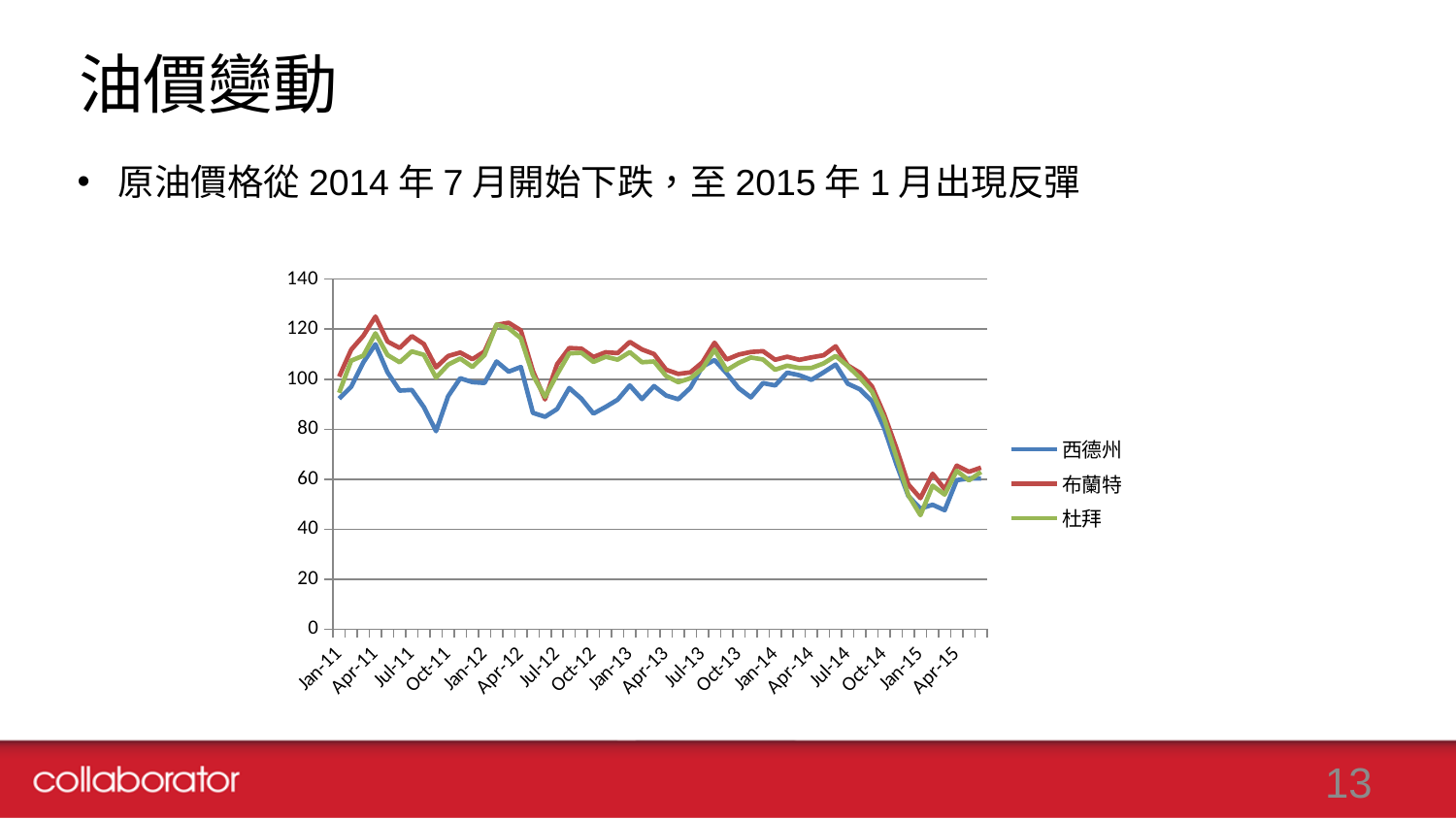

# 油價變動
原油價格從2014年7月開始下跌，至2015年1月出現反彈

### Chart

| Category | 西德州 | 布蘭特 | 杜拜 |
|---|---|---|---|
| 42156 | 60.27 | 64.61999999999999 | 62.91 |
| 42125 | 60.3 | 62.96 | 59.56 |
| 42095 | 59.63 | 65.43 | 63.38 |
| 42064 | 47.6 | 56.02 | 53.84 |
| 42036 | 49.76000000000001 | 62.19000000000001 | 57.39 |
| 42005 | 48.24 | 52.41 | 45.59 |
| 41974 | 53.27 | 57.9 | 53.6 |
| 41944 | 66.14999999999999 | 72.58 | 69.09 |
| 41913 | 80.54 | 86.02 | 84.27 |
| 41883 | 91.16 | 97.1 | 95.01 |
| 41852 | 95.96000000000002 | 102.56 | 100.52 |
| 41821 | 98.16999999999999 | 105.49000000000002 | 105.23 |
| 41791 | 105.84 | 113.13 | 109.29 |
| 41760 | 102.71000000000002 | 109.54 | 106.28 |
| 41730 | 99.74000000000002 | 108.71000000000002 | 104.49000000000002 |
| 41699 | 101.58 | 107.74000000000002 | 104.44000000000008 |
| 41671 | 102.59 | 108.97 | 105.39 |
| 41640 | 97.49000000000002 | 107.75 | 103.77 |
| 41609 | 98.42 | 111.19 | 107.88 |
| 41579 | 92.72 | 110.86 | 108.67999999999998 |
| 41548 | 96.38 | 109.85 | 106.5 |
| 41518 | 102.33 | 107.88 | 103.58 |
| 41487 | 107.64999999999999 | 114.59 | 111.78 |
| 41456 | 105.03 | 106.76 | 104.29 |
| 41426 | 96.56 | 102.71000000000002 | 100.38 |
| 41395 | 91.97 | 102.09 | 98.8 |
| 41365 | 93.46000000000002 | 103.78 | 101.28 |
| 41334 | 97.23 | 110.05 | 107.07 |
| 41306 | 92.05 | 111.86999999999999 | 106.76 |
| 41275 | 97.49000000000002 | 114.9 | 110.8 |
| 41244 | 91.82 | 110.41000000000008 | 107.81 |
| 41214 | 88.91000000000003 | 110.76 | 108.98 |
| 41183 | 86.24000000000002 | 108.86 | 106.91000000000008 |
| 41153 | 92.19 | 112.21000000000002 | 110.56 |
| 41122 | 96.47 | 112.45 | 110.33 |
| 41091 | 88.06 | 105.97 | 101.9 |
| 41061 | 84.96000000000002 | 91.93 | 92.89 |
| 41030 | 86.53 | 103.25 | 101.59 |
| 41000 | 104.86999999999999 | 119.5 | 116.38 |
| 40969 | 103.02 | 122.55 | 120.38 |
| 40940 | 107.07 | 121.71000000000002 | 121.81 |
| 40909 | 98.48 | 111.04 | 109.59 |
| 40878 | 98.83 | 107.98 | 104.89 |
| 40848 | 100.36 | 110.64999999999999 | 108.26 |
| 40817 | 93.19 | 109.25 | 105.8 |
| 40787 | 79.2 | 104.73 | 100.61 |
| 40756 | 88.81 | 114.03 | 109.73 |
| 40725 | 95.7 | 117.21000000000002 | 111.1 |
| 40695 | 95.42 | 112.48 | 106.75 |
| 40664 | 102.7 | 115.03 | 109.66 |
| 40634 | 113.93 | 125.02 | 118.35 |
| 40603 | 106.72 | 117.36 | 109.4 |
| 40575 | 96.97 | 111.8 | 107.41000000000008 |
| 40544 | 92.19 | 101.01 | 94.57 |
13